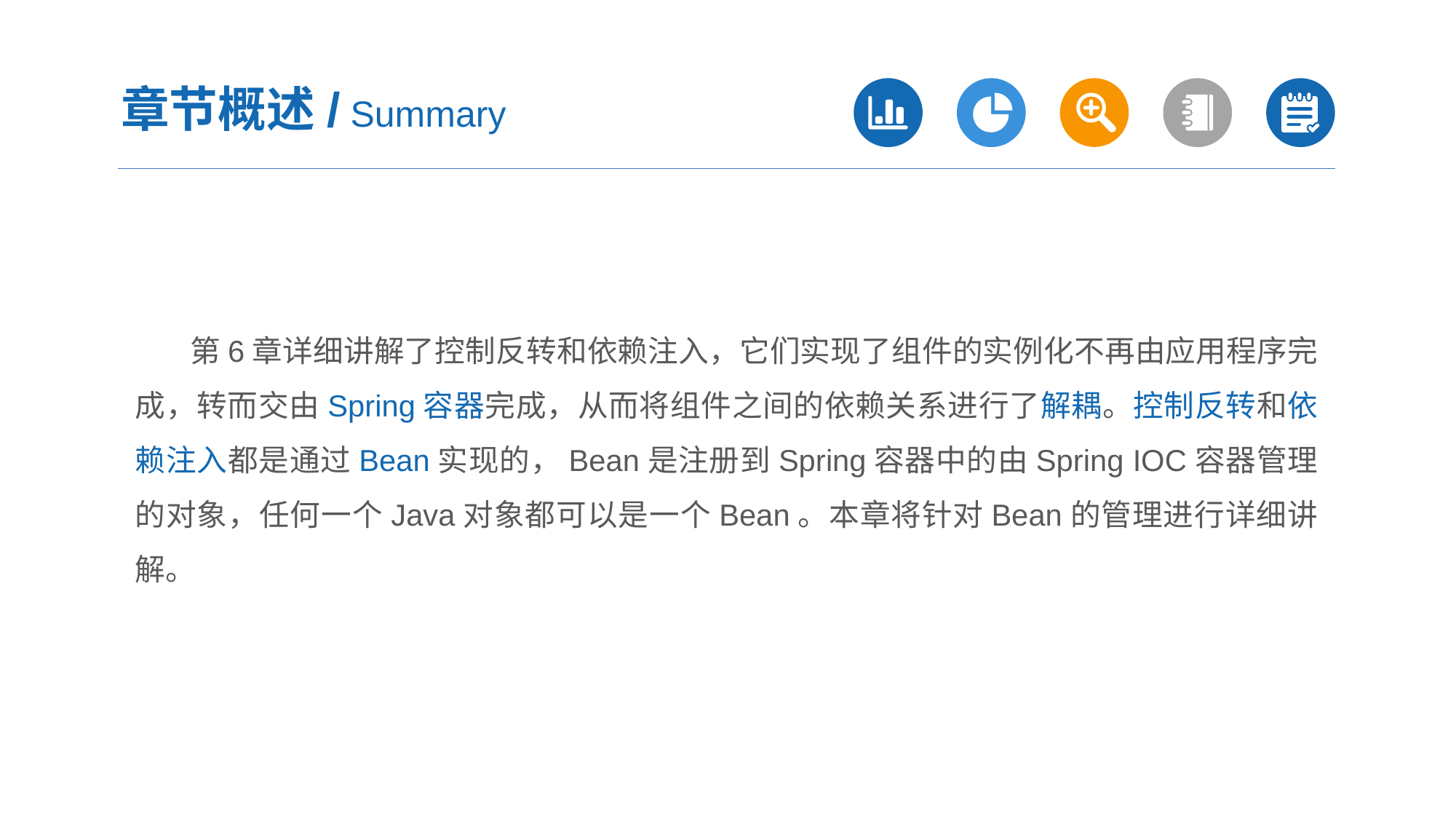

章节概述/ Summary
       第6章详细讲解了控制反转和依赖注入，它们实现了组件的实例化不再由应用程序完成，转而交由Spring容器完成，从而将组件之间的依赖关系进行了解耦。控制反转和依赖注入都是通过Bean实现的，Bean是注册到Spring容器中的由Spring IOC容器管理的对象，任何一个Java对象都可以是一个Bean。本章将针对Bean的管理进行详细讲解。